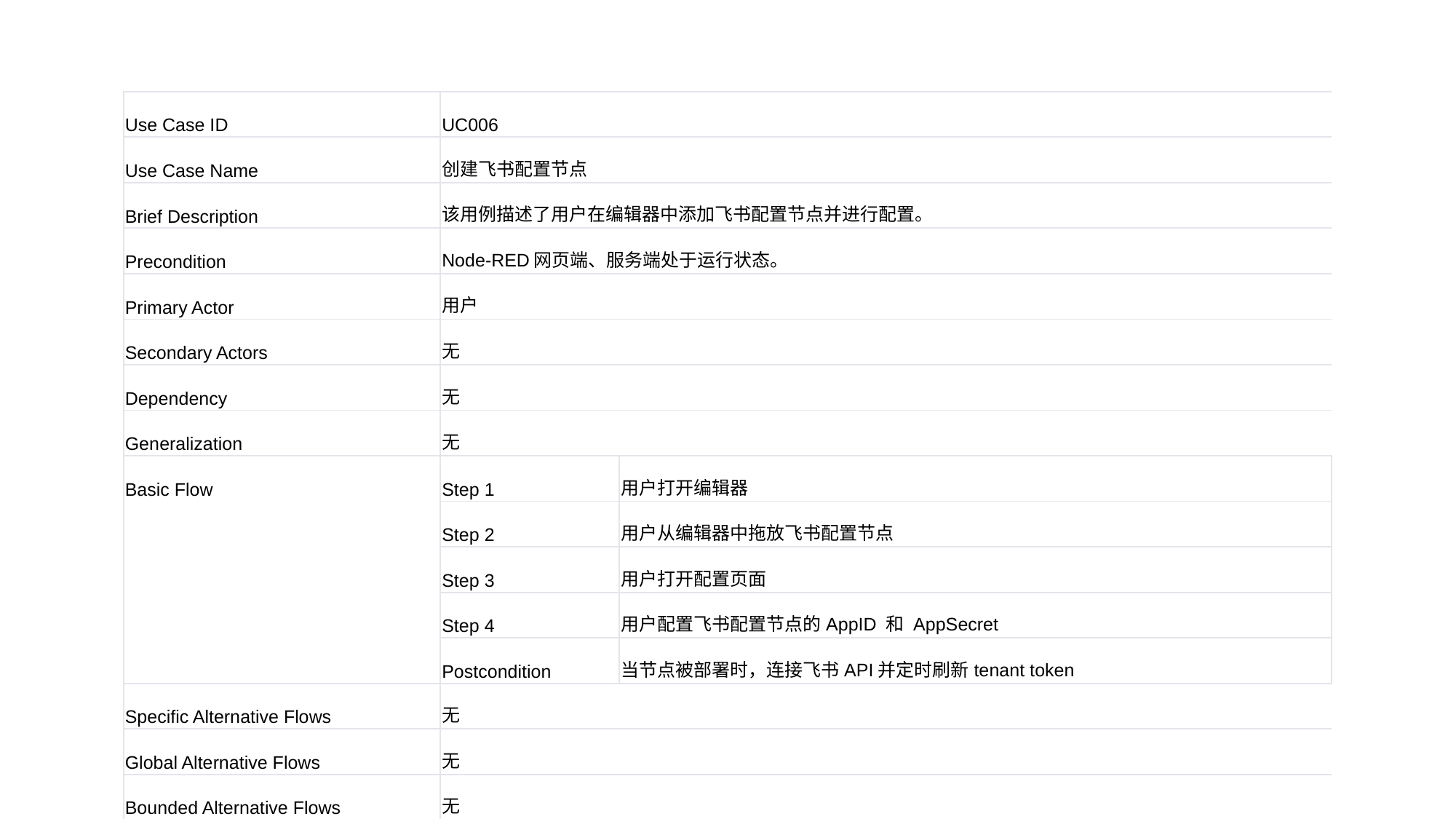

| Use Case ID | UC006 |  |
| --- | --- | --- |
| Use Case Name | 创建飞书配置节点 |  |
| Brief Description | 该用例描述了用户在编辑器中添加飞书配置节点并进行配置。 |  |
| Precondition | Node-RED网页端、服务端处于运行状态。 |  |
| Primary Actor | 用户 |  |
| Secondary Actors | 无 |  |
| Dependency | 无 |  |
| Generalization | 无 |  |
| Basic Flow | Step 1 | 用户打开编辑器 |
|  | Step 2 | 用户从编辑器中拖放飞书配置节点 |
|  | Step 3 | 用户打开配置页面 |
|  | Step 4 | 用户配置飞书配置节点的AppID 和 AppSecret |
|  | Postcondition | 当节点被部署时，连接飞书API并定时刷新tenant token |
| Specific Alternative Flows | 无 |  |
| Global Alternative Flows | 无 |  |
| Bounded Alternative Flows | 无 |  |